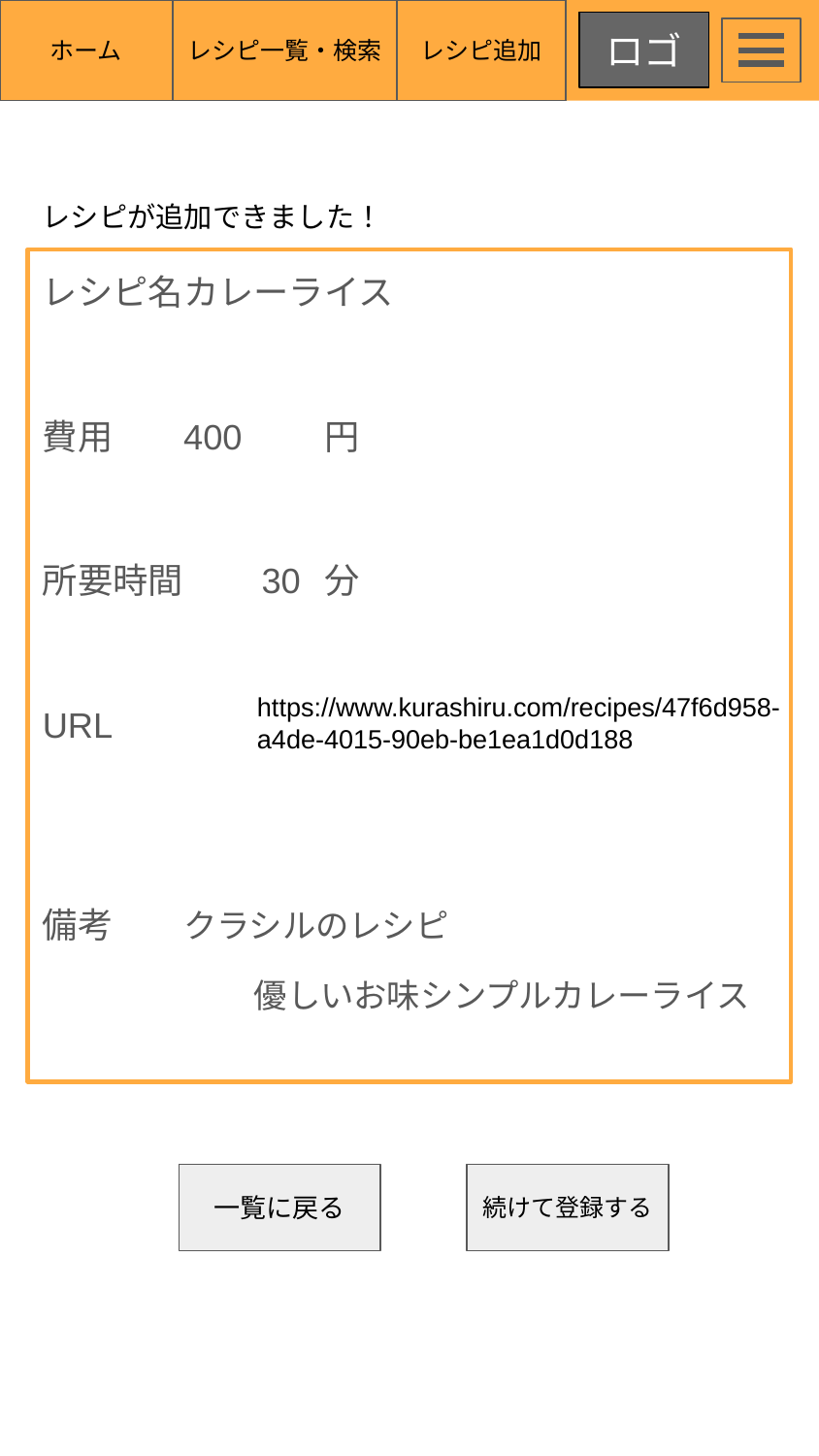

レシピ一覧・検索
レシピ追加
レシピ登録
ホーム
ロゴ

レシピが追加できました！
レシピ名	カレーライス

費用		400	円

所要時間　　30	分

URL

備考		クラシルのレシピ
優しいお味シンプルカレーライス
https://www.kurashiru.com/recipes/47f6d958-a4de-4015-90eb-be1ea1d0d188
一覧に戻る
続けて登録する